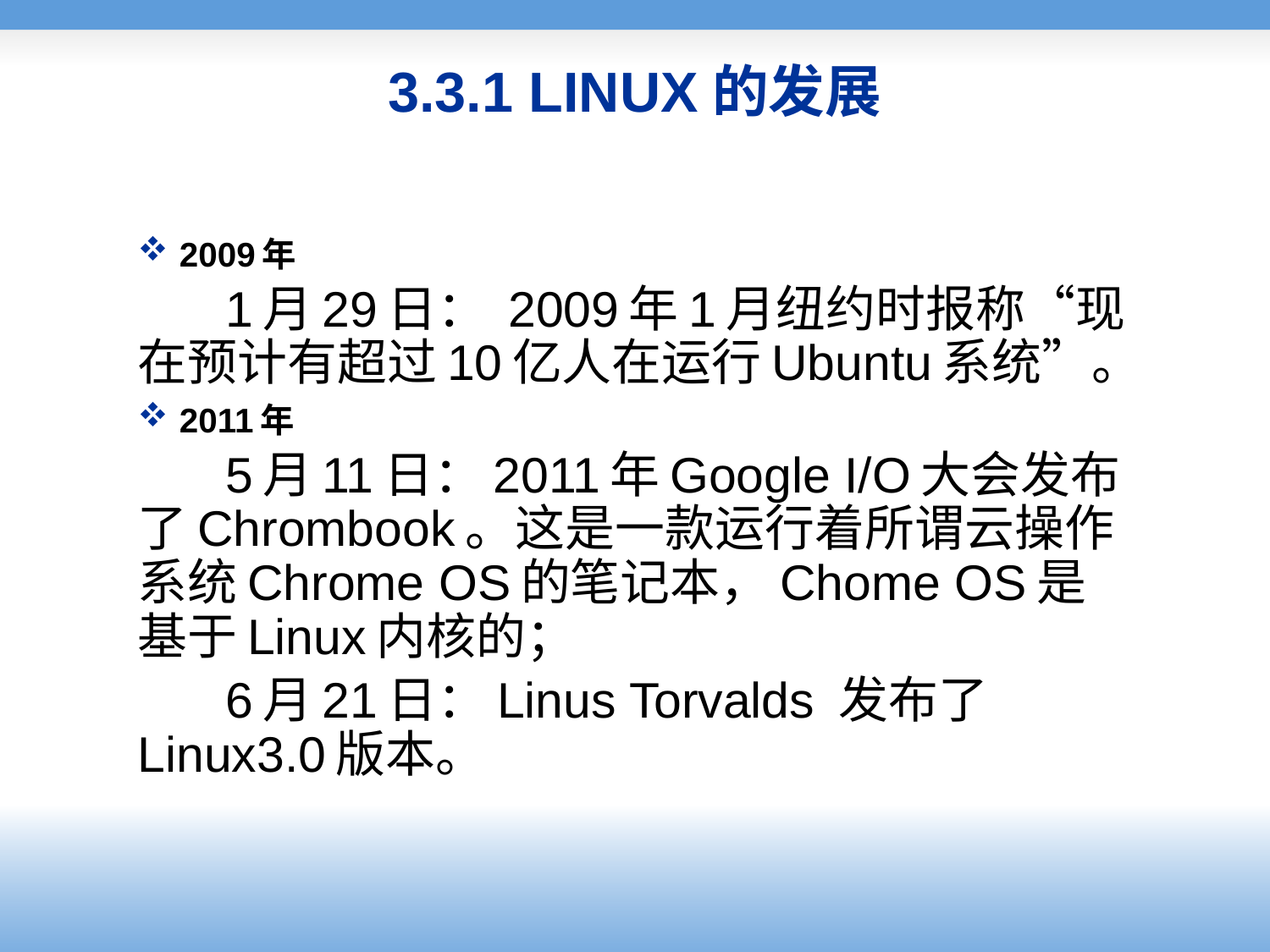

# 3.3.1 LINUX的发展
2009年
1月29日： 2009年1月纽约时报称“现在预计有超过10亿人在运行Ubuntu系统”。
2011年
5月11日：2011年Google I/O大会发布了Chrombook。这是一款运行着所谓云操作系统Chrome OS的笔记本，Chome OS是基于Linux内核的；
6月21日：Linus Torvalds 发布了Linux3.0版本。